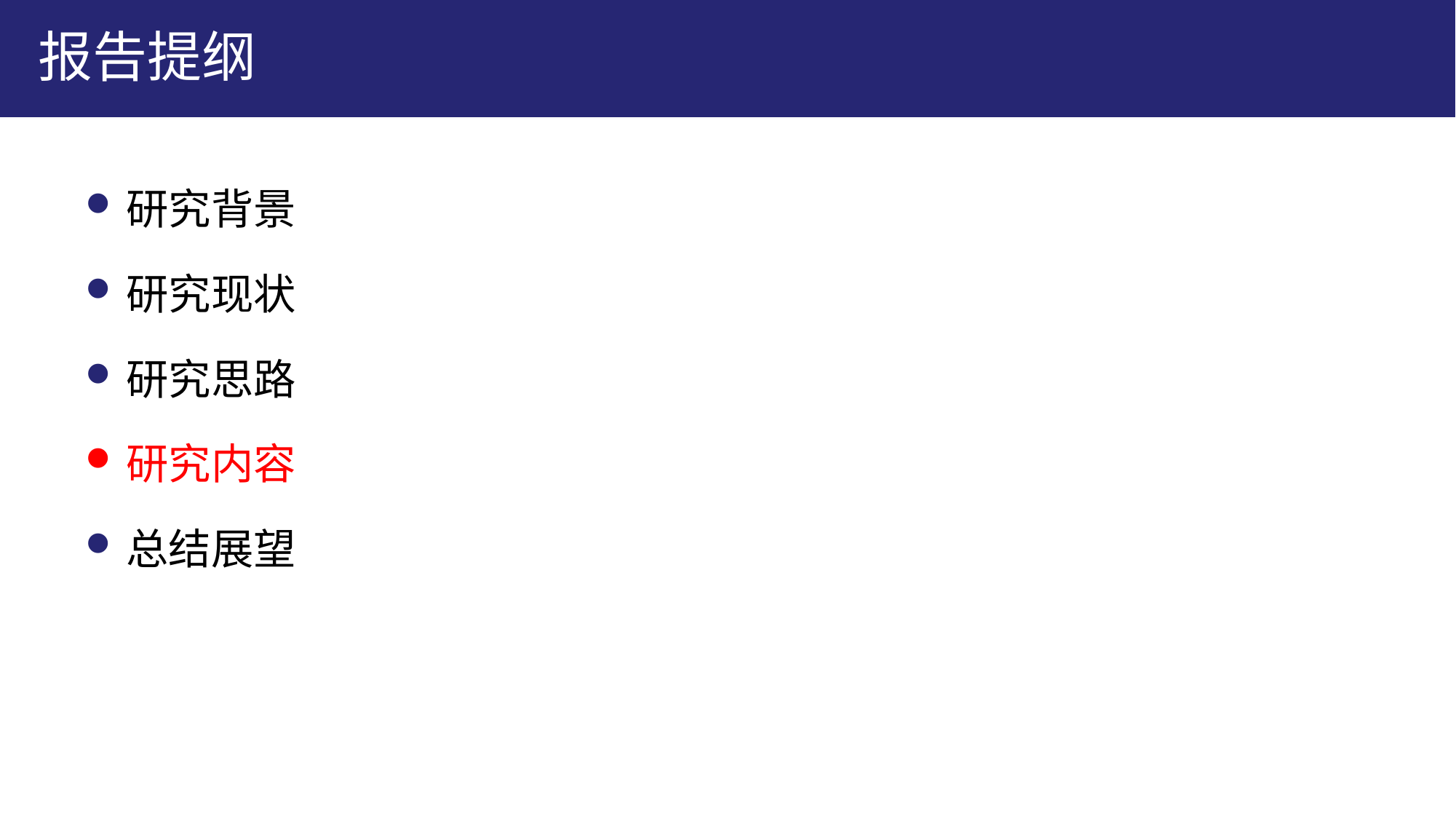

# 报告提纲
研究背景
研究现状
研究思路
研究内容
总结展望